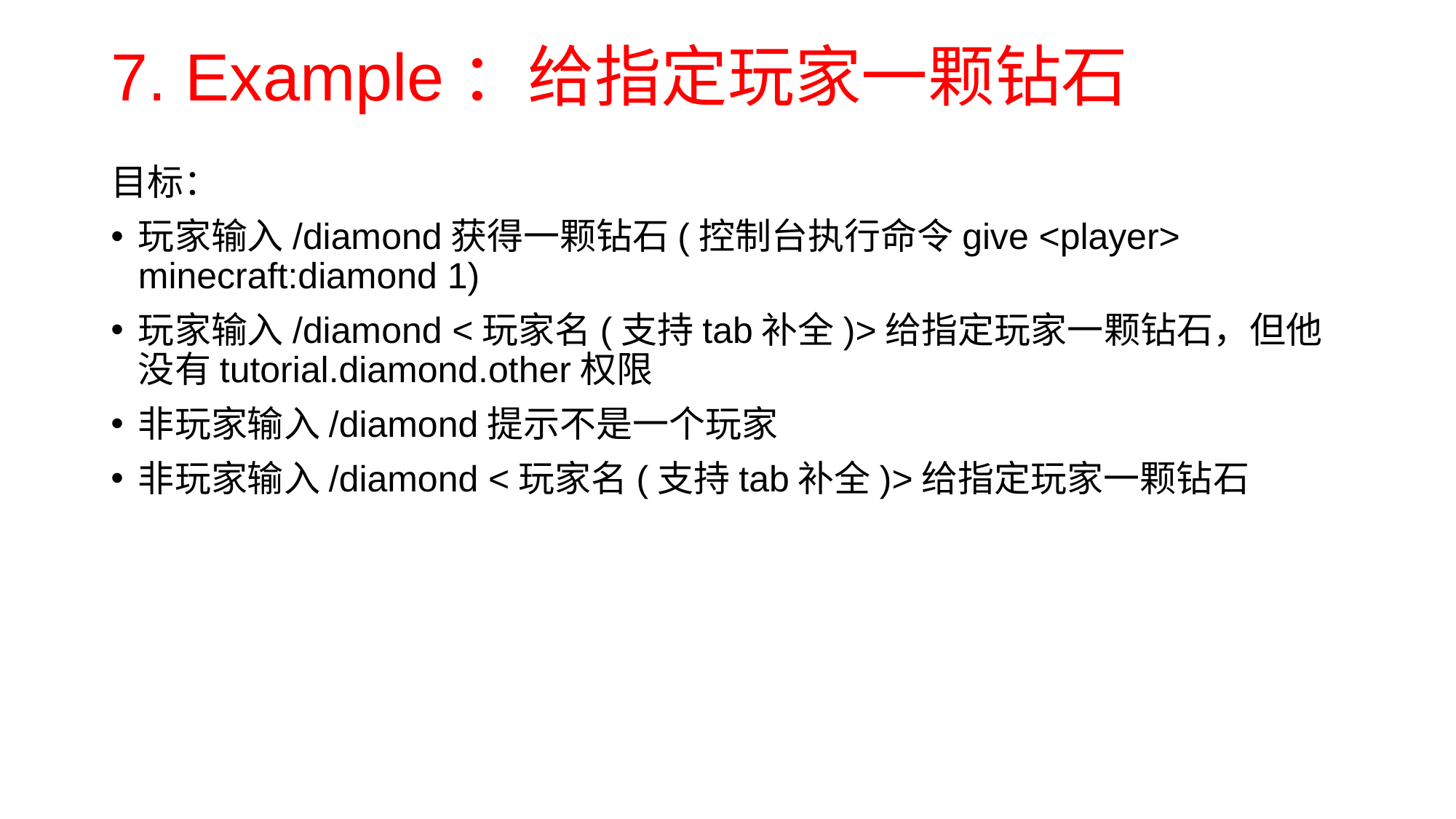

# 7. Example：给指定玩家一颗钻石
目标：
玩家输入/diamond获得一颗钻石(控制台执行命令give <player> minecraft:diamond 1)
玩家输入/diamond <玩家名(支持tab补全)>给指定玩家一颗钻石，但他没有tutorial.diamond.other权限
非玩家输入/diamond提示不是一个玩家
非玩家输入/diamond <玩家名(支持tab补全)>给指定玩家一颗钻石